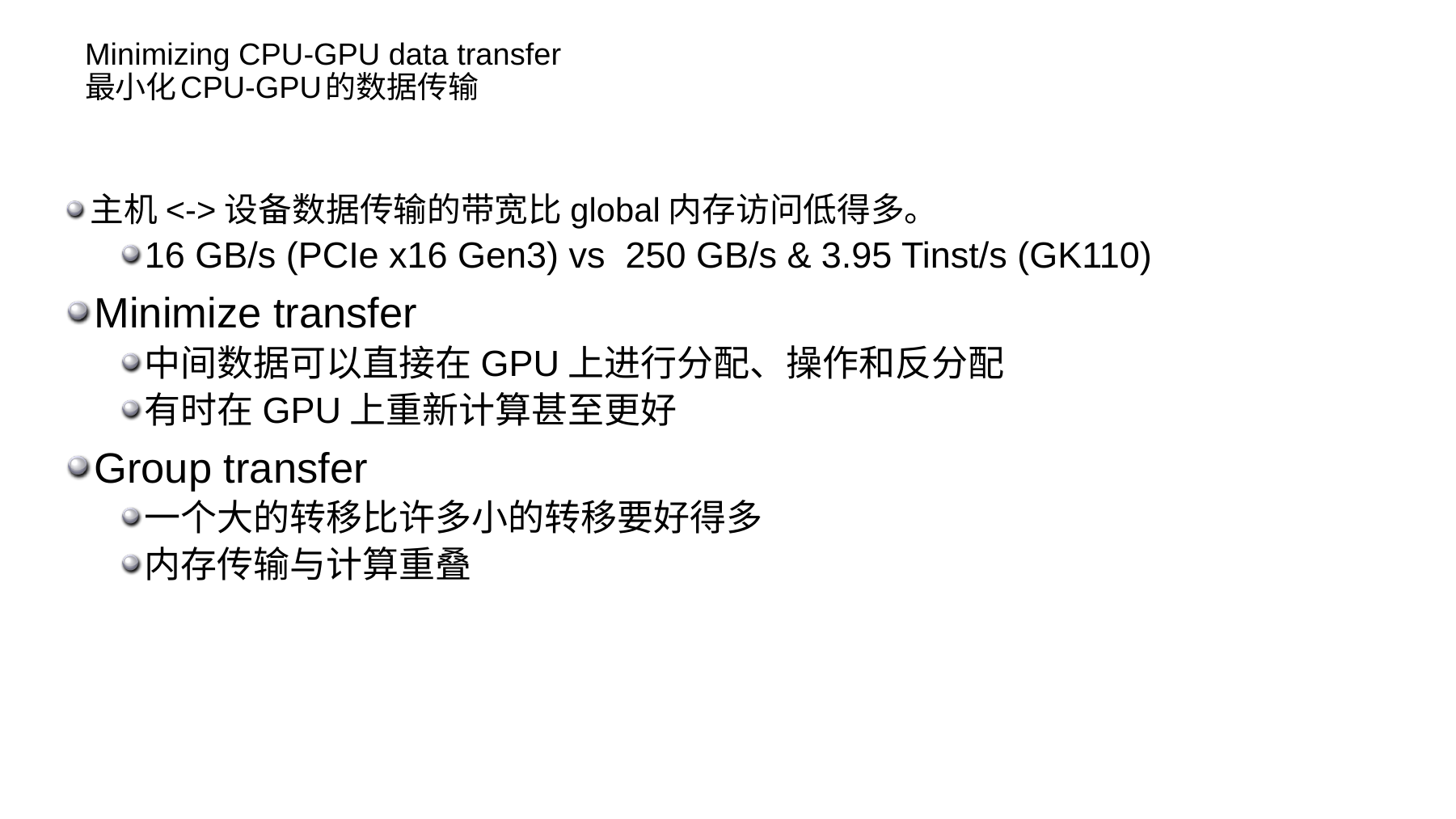

# Minimizing CPU-GPU data transfer 最小化CPU-GPU的数据传输
主机<->设备数据传输的带宽比global内存访问低得多。
16 GB/s (PCIe x16 Gen3) vs  250 GB/s & 3.95 Tinst/s (GK110)
Minimize transfer
中间数据可以直接在GPU上进行分配、操作和反分配
有时在GPU上重新计算甚至更好
Group transfer
一个大的转移比许多小的转移要好得多
内存传输与计算重叠